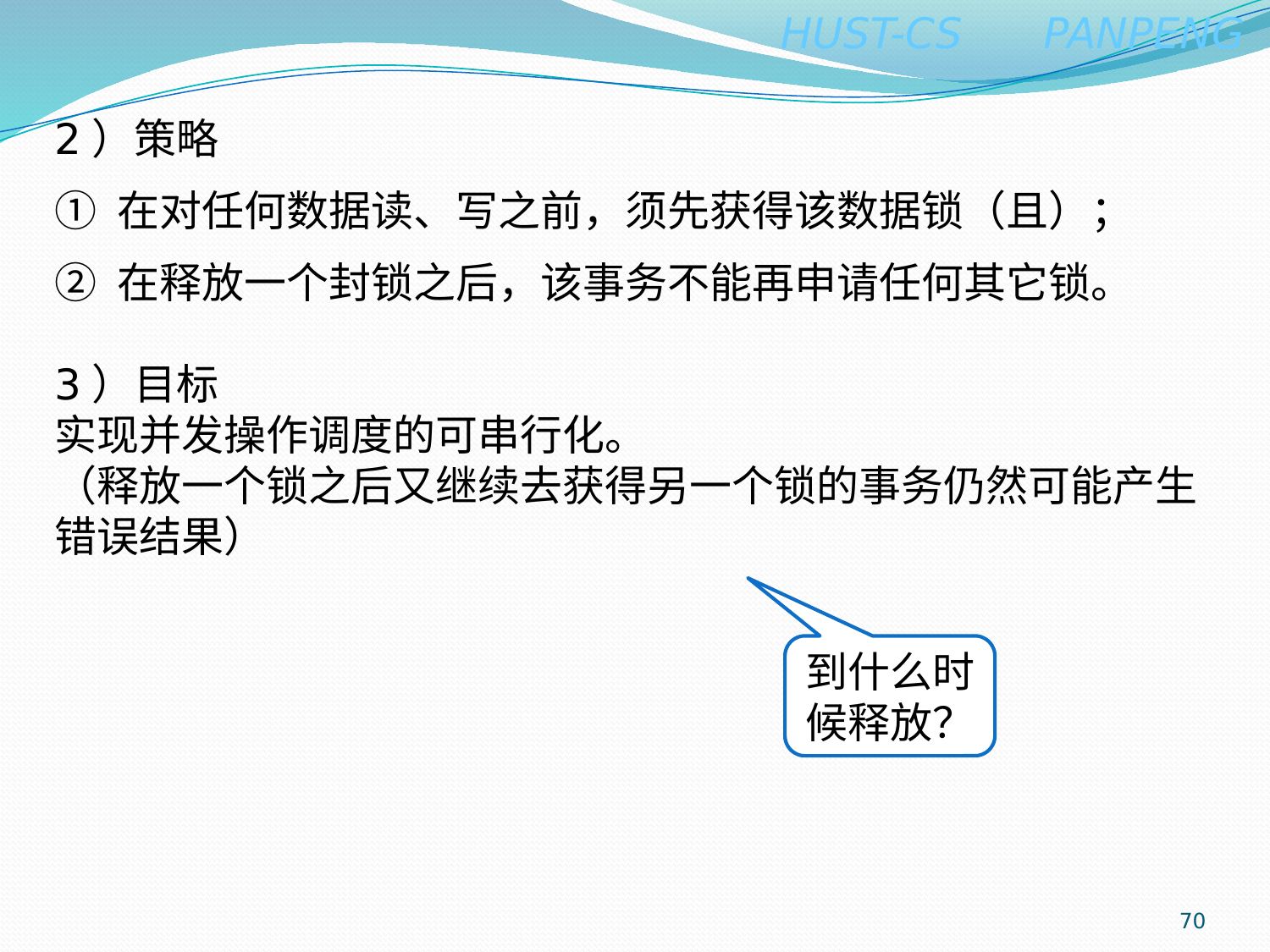

2）策略
① 在对任何数据读、写之前，须先获得该数据锁（且）；
② 在释放一个封锁之后，该事务不能再申请任何其它锁。

3）目标
实现并发操作调度的可串行化。
（释放一个锁之后又继续去获得另一个锁的事务仍然可能产生错误结果）
到什么时候释放？
70